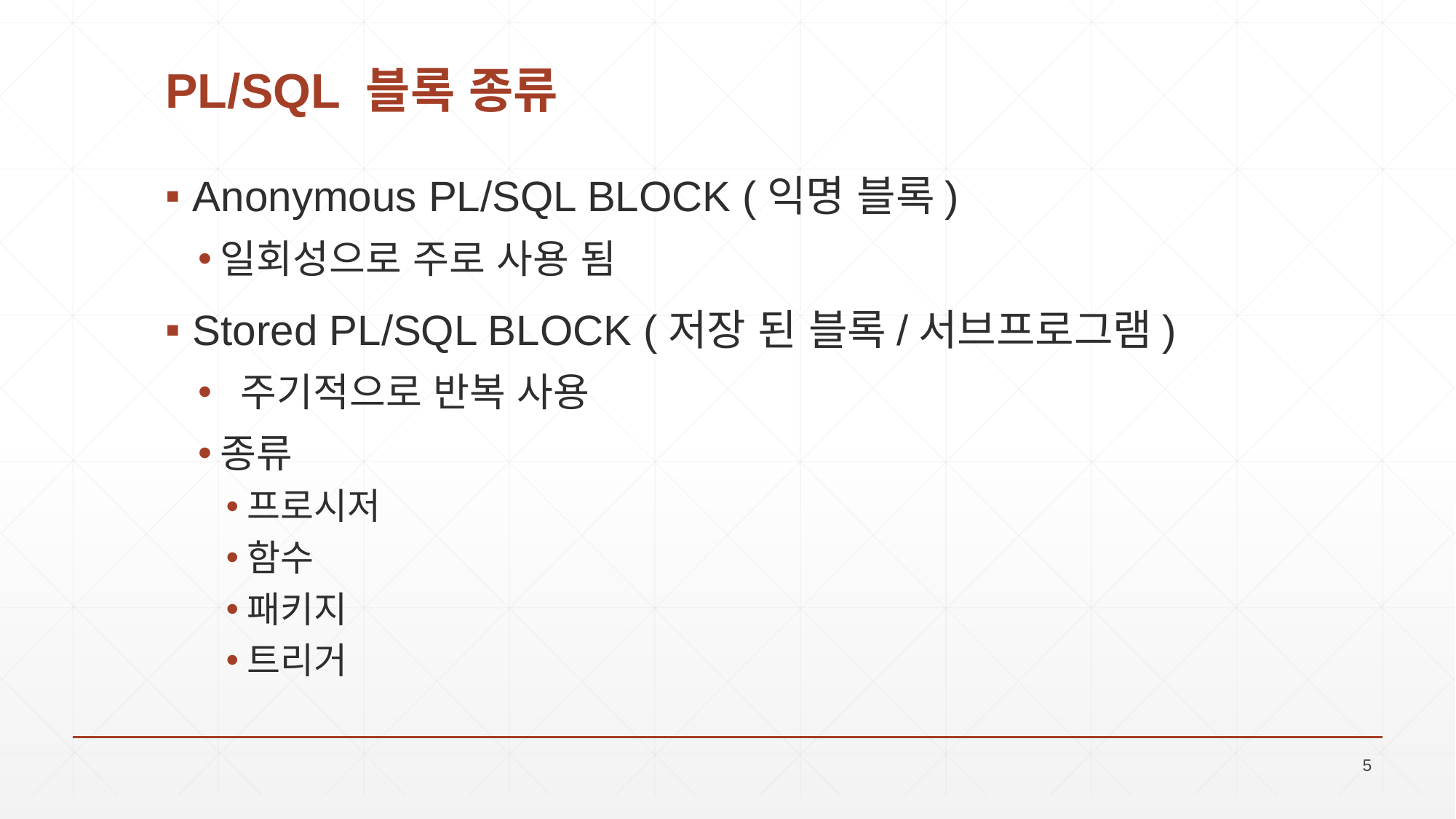

# PL/SQL 블록 종류
Anonymous PL/SQL BLOCK (익명 블록)
일회성으로 주로 사용 됨
Stored PL/SQL BLOCK (저장 된 블록/서브프로그램)
 주기적으로 반복 사용
종류
프로시저
함수
패키지
트리거

5